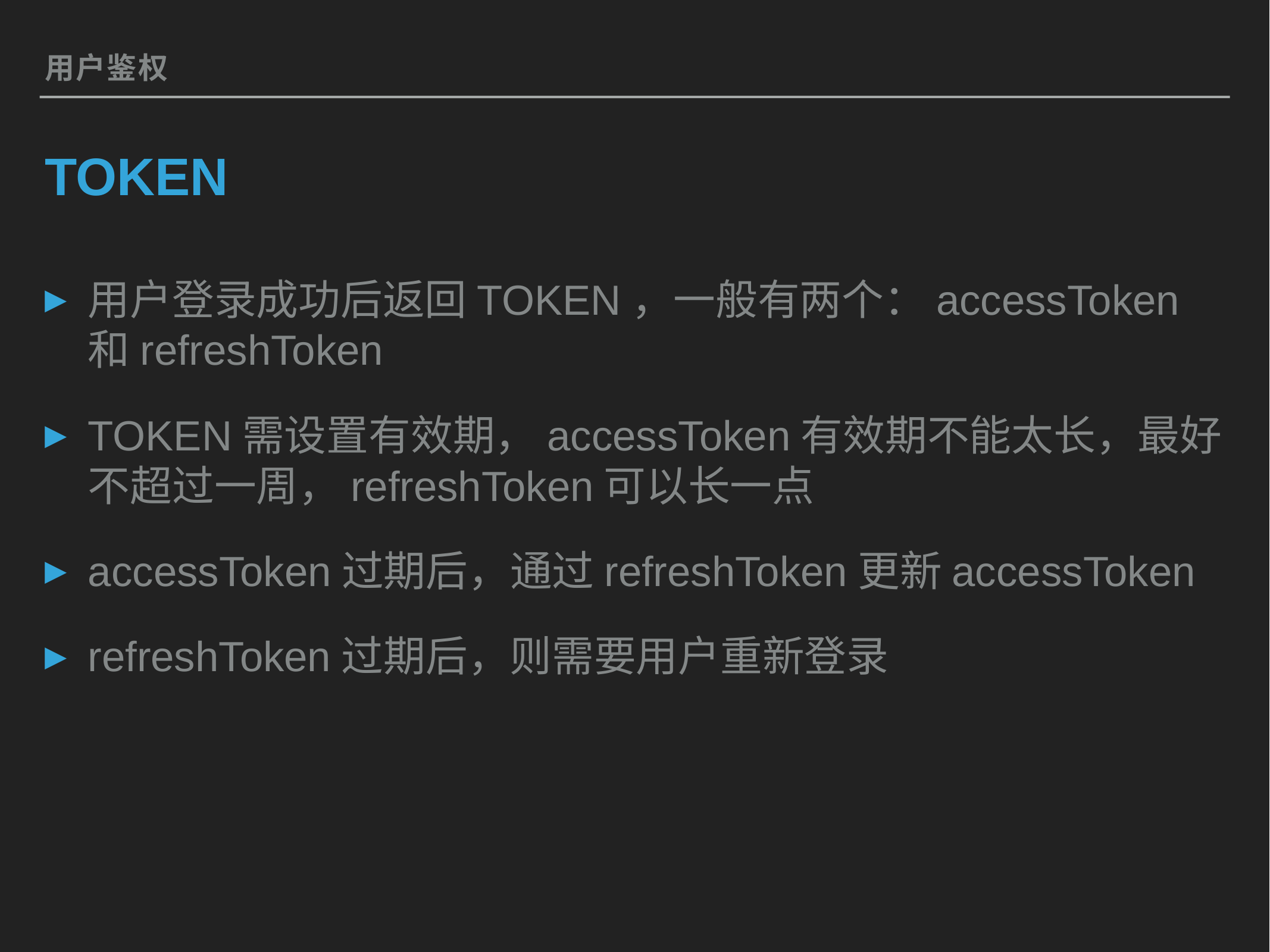

用户鉴权
# TOKEN
用户登录成功后返回TOKEN，一般有两个：accessToken和refreshToken
TOKEN需设置有效期，accessToken有效期不能太长，最好不超过一周，refreshToken可以长一点
accessToken过期后，通过refreshToken更新accessToken
refreshToken过期后，则需要用户重新登录